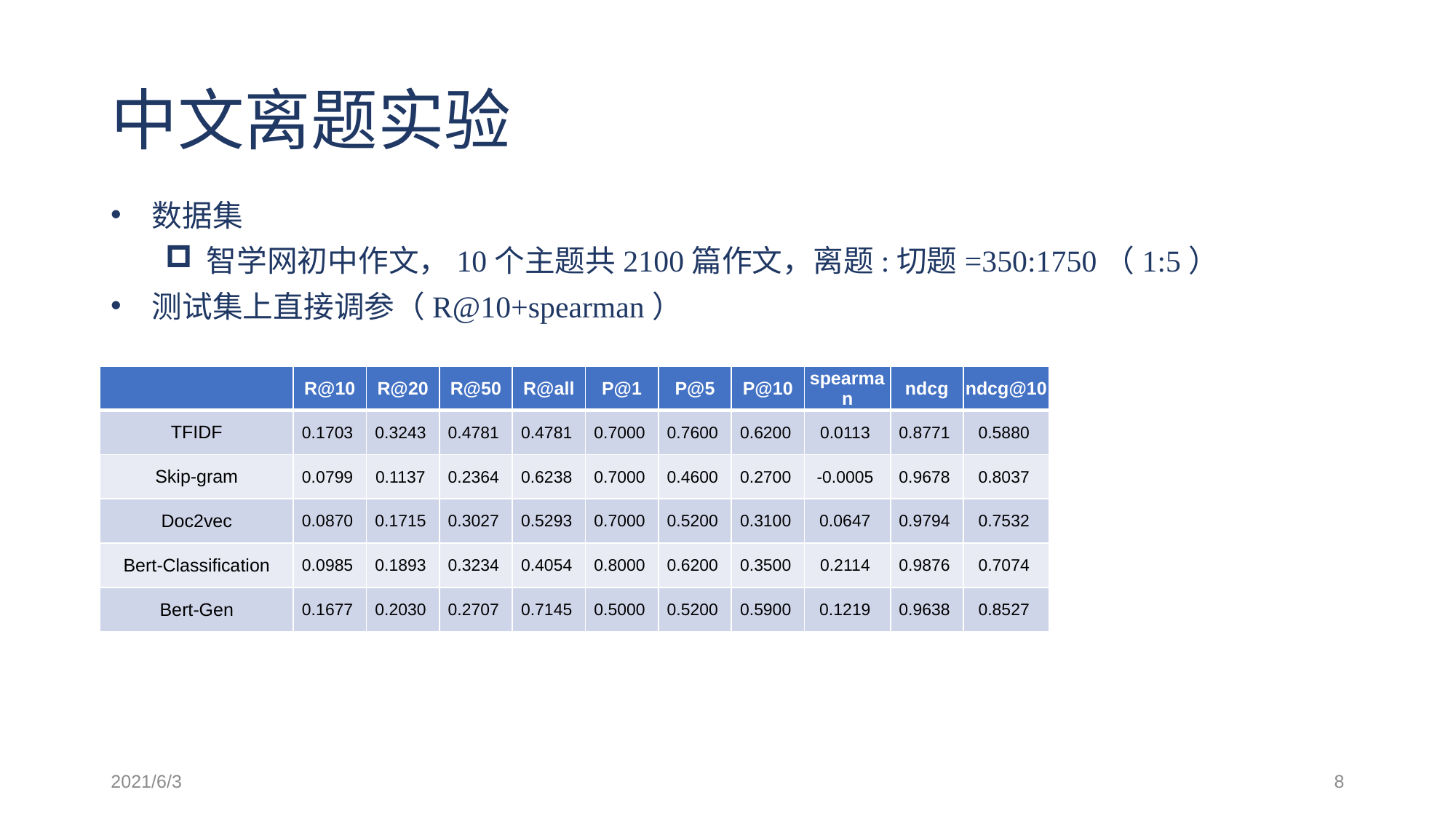

# 中文离题实验
数据集
智学网初中作文，10个主题共2100篇作文，离题:切题=350:1750（1:5）
测试集上直接调参（R@10+spearman）
|  | R@10 | R@20 | R@50 | R@all | P@1 | P@5 | P@10 | spearman | ndcg | ndcg@10 |
| --- | --- | --- | --- | --- | --- | --- | --- | --- | --- | --- |
| TFIDF | 0.1703 | 0.3243 | 0.4781 | 0.4781 | 0.7000 | 0.7600 | 0.6200 | 0.0113 | 0.8771 | 0.5880 |
| Skip-gram | 0.0799 | 0.1137 | 0.2364 | 0.6238 | 0.7000 | 0.4600 | 0.2700 | -0.0005 | 0.9678 | 0.8037 |
| Doc2vec | 0.0870 | 0.1715 | 0.3027 | 0.5293 | 0.7000 | 0.5200 | 0.3100 | 0.0647 | 0.9794 | 0.7532 |
| Bert-Classification | 0.0985 | 0.1893 | 0.3234 | 0.4054 | 0.8000 | 0.6200 | 0.3500 | 0.2114 | 0.9876 | 0.7074 |
| Bert-Gen | 0.1677 | 0.2030 | 0.2707 | 0.7145 | 0.5000 | 0.5200 | 0.5900 | 0.1219 | 0.9638 | 0.8527 |
2021/6/3
8